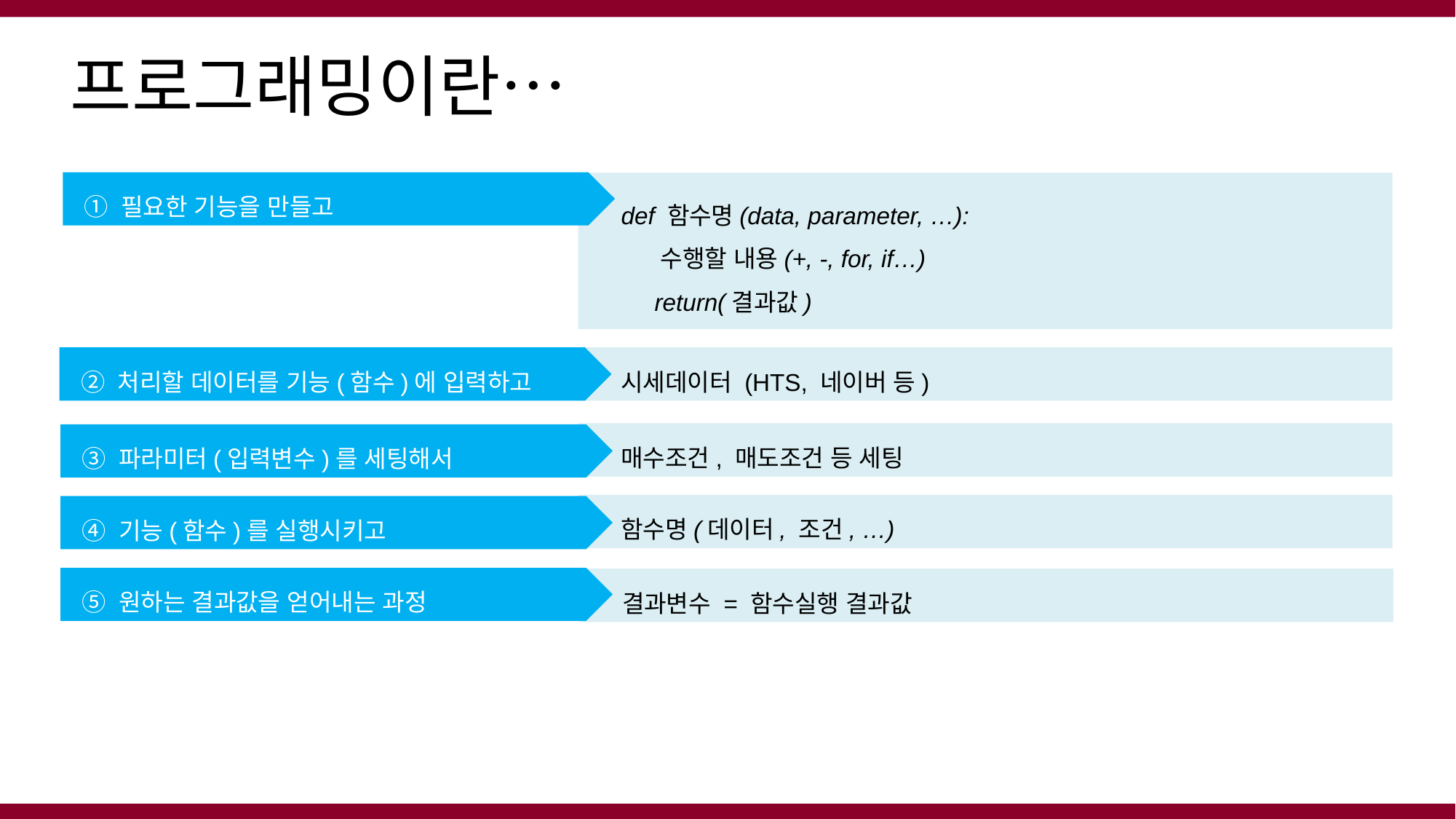

# 프로그래밍이란…
① 필요한 기능을 만들고
def 함수명(data, parameter, …):
     수행할 내용(+, -, for, if…)
     return(결과값)
② 처리할 데이터를 기능(함수)에 입력하고
시세데이터 (HTS, 네이버 등)
매수조건, 매도조건 등 세팅
③ 파라미터(입력변수)를 세팅해서
함수명(데이터, 조건, …)
④ 기능(함수)를 실행시키고
⑤ 원하는 결과값을 얻어내는 과정
결과변수 = 함수실행 결과값